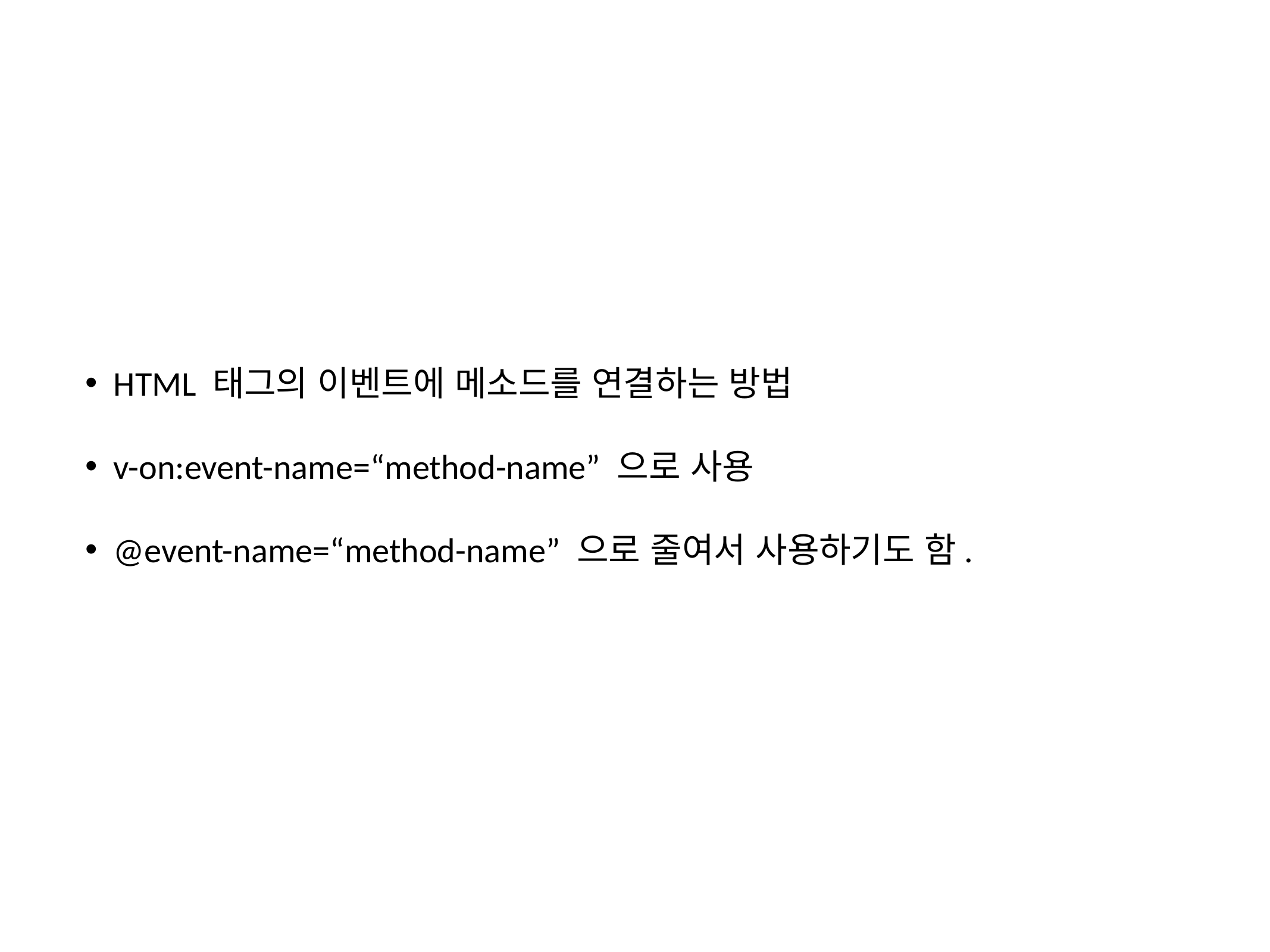

HTML 태그의 이벤트에 메소드를 연결하는 방법

v-on:event-name=“method-name” 으로 사용

@event-name=“method-name” 으로 줄여서 사용하기도 함.

²018.0².²0